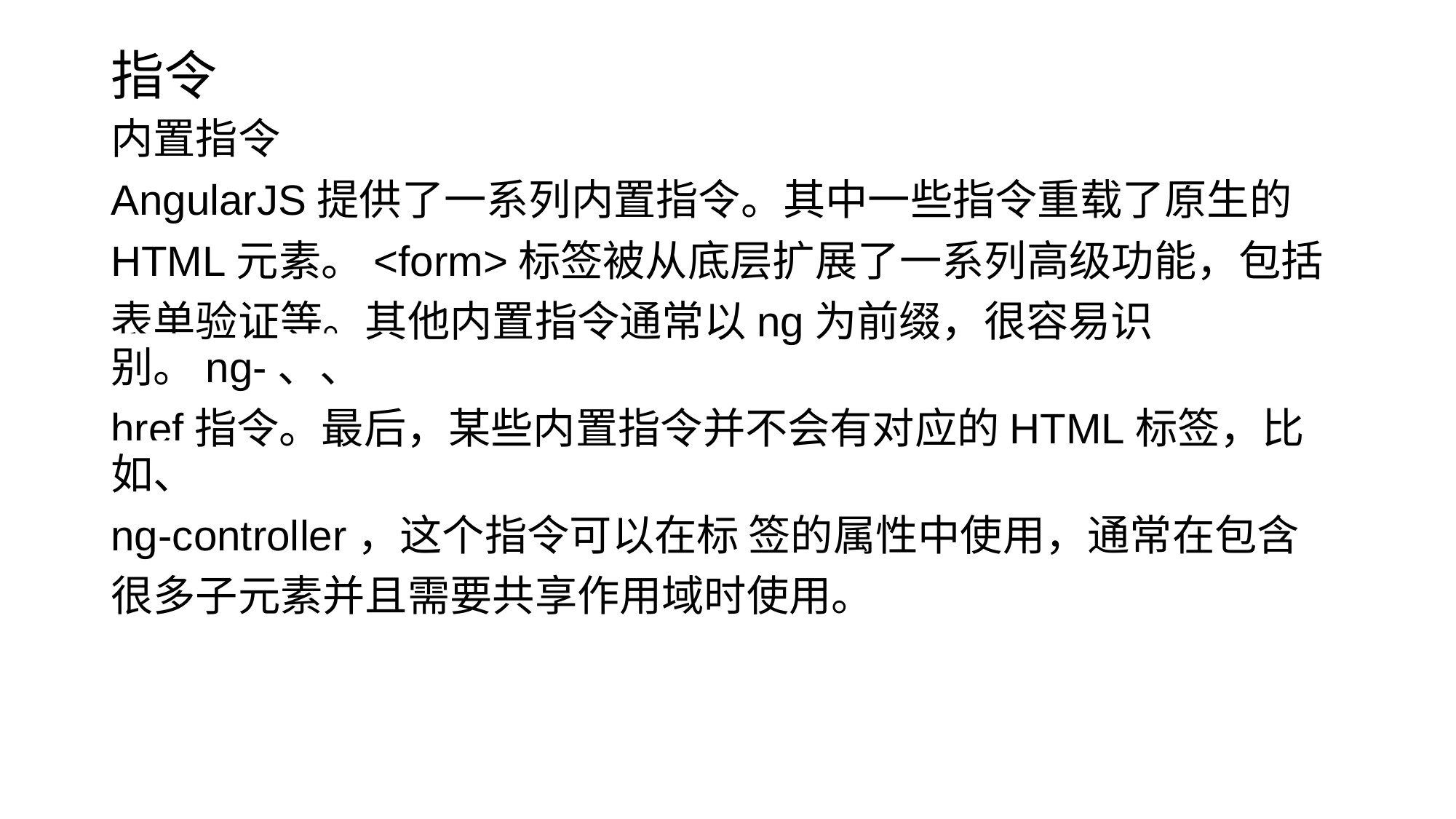

# 指令
内置指令
AngularJS提供了一系列内置指令。其中一些指令重载了原生的
HTML元素。<form>标签被从底层扩展了一系列高级功能，包括
表单验证等。其他内置指令通常以ng为前缀，很容易识别。ng-、、
href指令。最后，某些内置指令并不会有对应的HTML标签，比如、
ng-controller，这个指令可以在标 签的属性中使用，通常在包含
很多子元素并且需要共享作用域时使用。